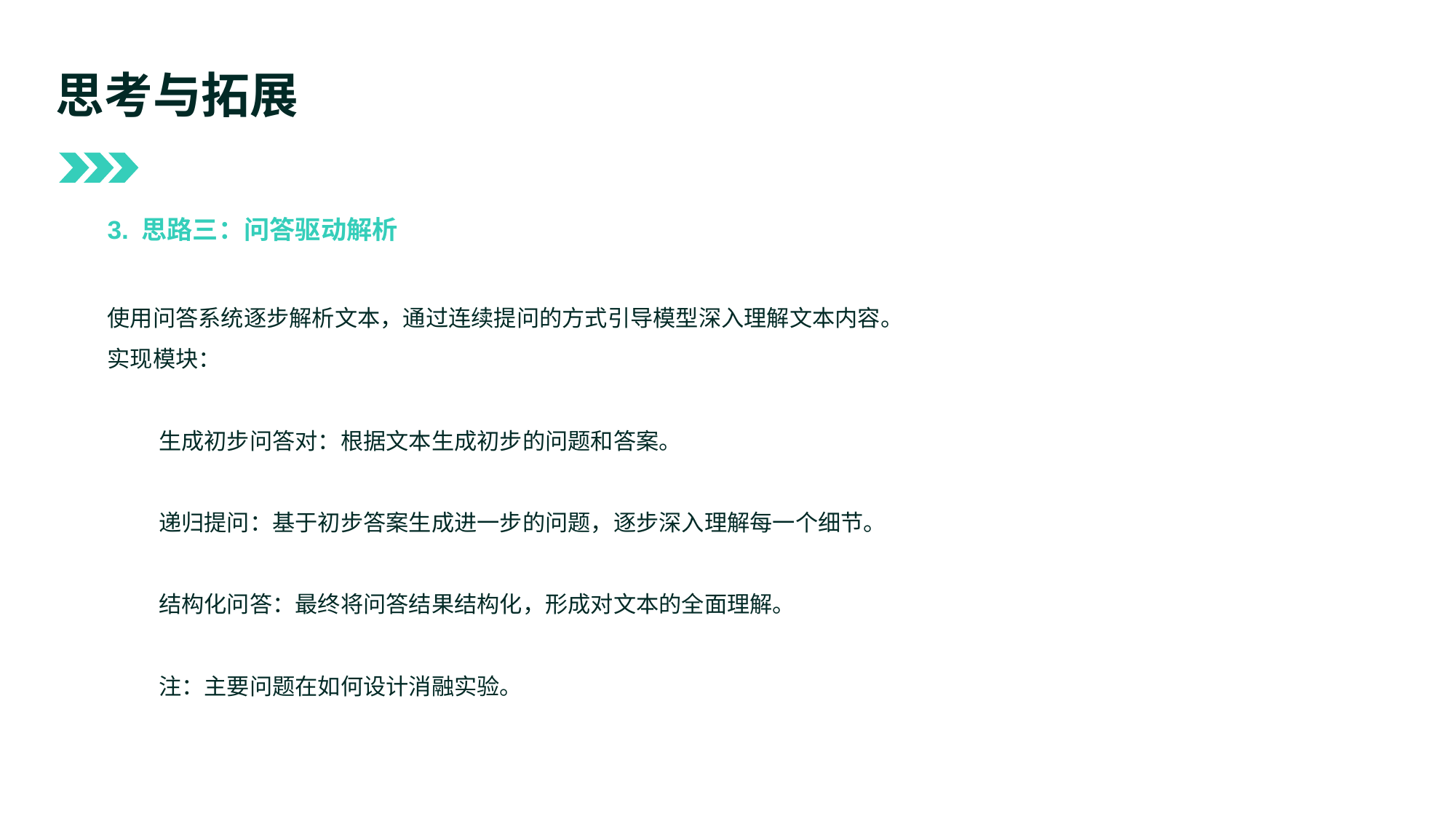

思考与拓展

3. 思路三：问答驱动解析

使用问答系统逐步解析文本，通过连续提问的方式引导模型深入理解文本内容。
实现模块：

生成初步问答对：根据文本生成初步的问题和答案。

递归提问：基于初步答案生成进一步的问题，逐步深入理解每一个细节。

结构化问答：最终将问答结果结构化，形成对文本的全面理解。

注：主要问题在如何设计消融实验。
重要性。